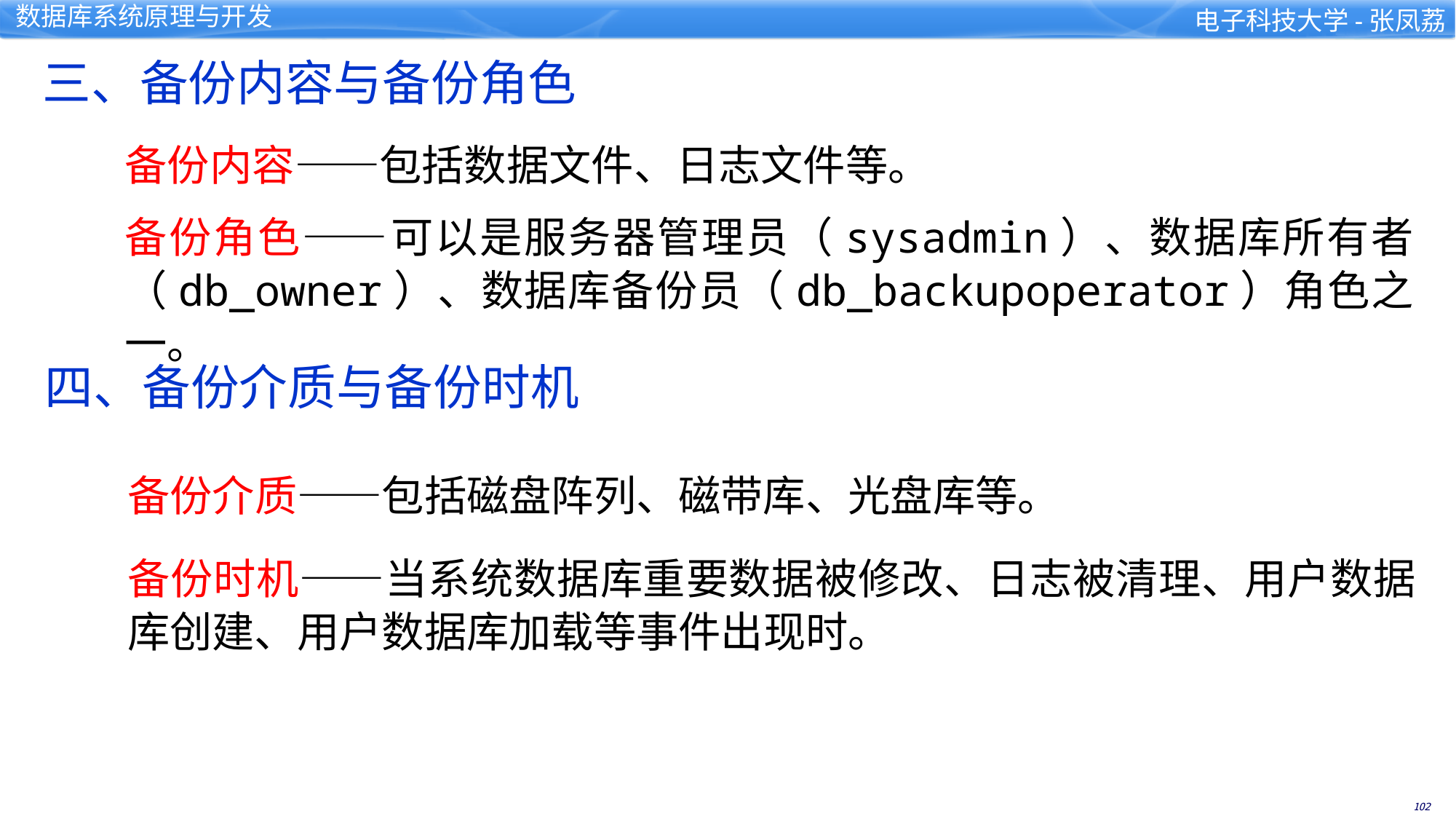

三、备份内容与备份角色
备份内容——包括数据文件、日志文件等。
备份角色——可以是服务器管理员（sysadmin）、数据库所有者（db_owner）、数据库备份员（db_backupoperator）角色之一。
四、备份介质与备份时机
备份介质——包括磁盘阵列、磁带库、光盘库等。
备份时机——当系统数据库重要数据被修改、日志被清理、用户数据库创建、用户数据库加载等事件出现时。